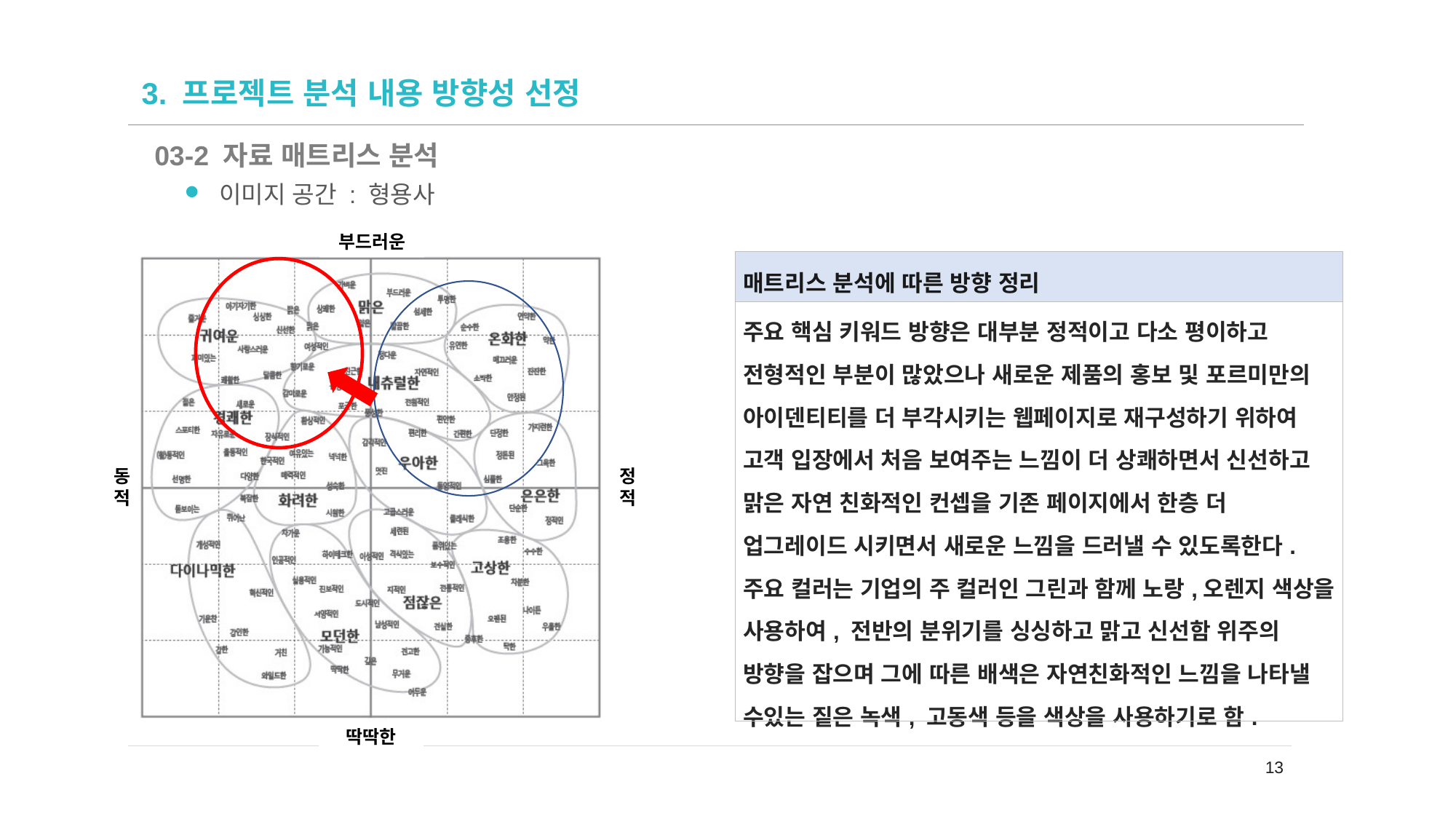

02
# 3. 프로젝트 분석 내용 방향성 선정
03-2 자료 매트리스 분석
이미지 공간 : 형용사
| 매트리스 분석에 따른 방향 정리 |
| --- |
| 주요 핵심 키워드 방향은 대부분 정적이고 다소 평이하고 전형적인 부분이 많았으나 새로운 제품의 홍보 및 포르미만의 아이덴티티를 더 부각시키는 웹페이지로 재구성하기 위하여 고객 입장에서 처음 보여주는 느낌이 더 상쾌하면서 신선하고 맑은 자연 친화적인 컨셉을 기존 페이지에서 한층 더 업그레이드 시키면서 새로운 느낌을 드러낼 수 있도록한다. 주요 컬러는 기업의 주 컬러인 그린과 함께 노랑,오렌지 색상을 사용하여, 전반의 분위기를 싱싱하고 맑고 신선함 위주의 방향을 잡으며 그에 따른 배색은 자연친화적인 느낌을 나타낼 수있는 짙은 녹색, 고동색 등을 색상을 사용하기로 함. |

13